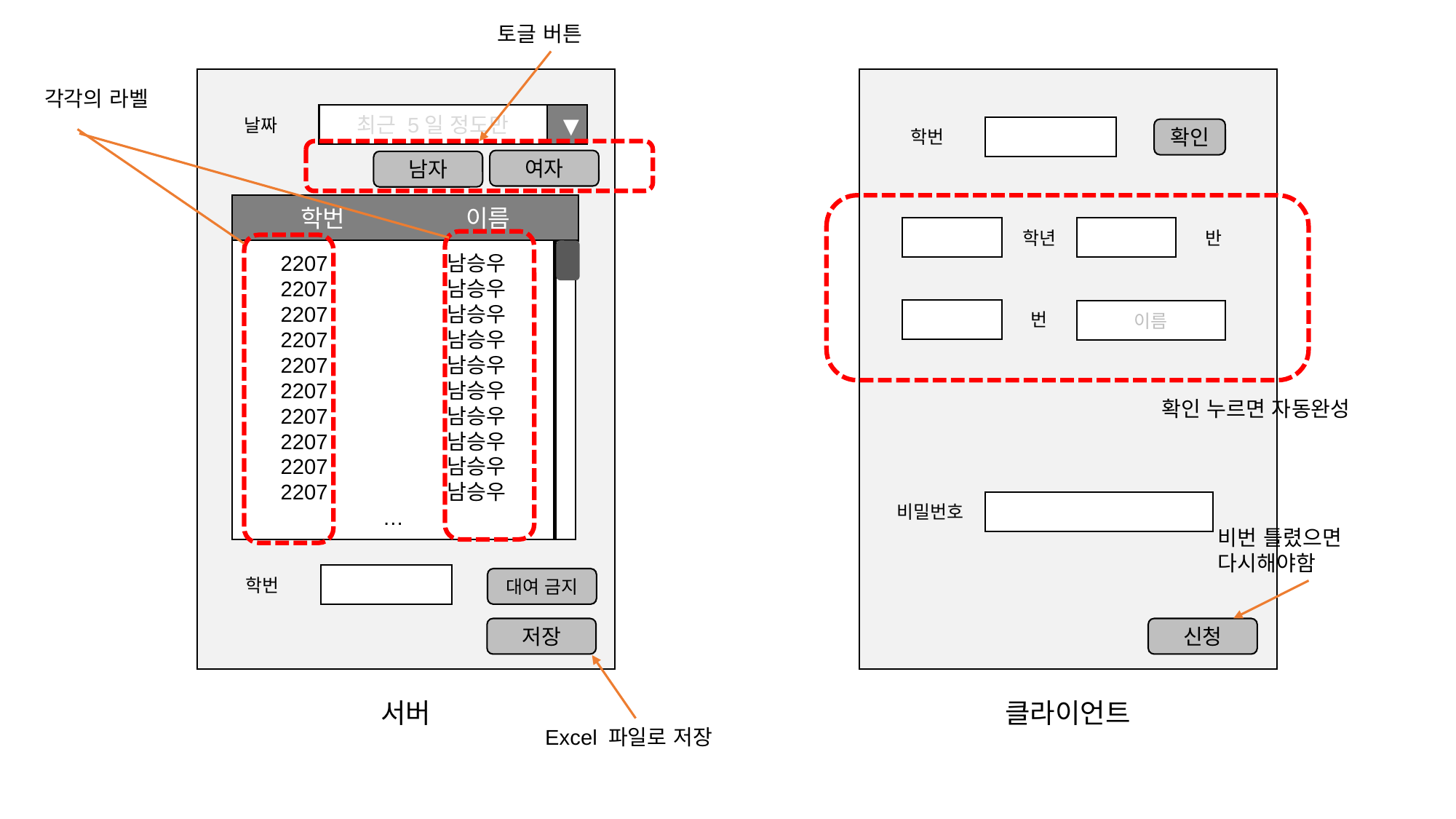

토글 버튼

각각의 라벨
최근 5일 정도만
▼
날짜

확인
학번

여자
남자
학번                  이름

학년
반

2207                   남승우
2207                   남승우
2207                   남승우
2207                   남승우
2207                   남승우
2207                   남승우
2207                   남승우
2207                   남승우
2207                   남승우
2207                   남승우
…

이름
번
확인 누르면 자동완성

비밀번호
비번 틀렸으면
다시해야함

학번
대여 금지
저장
신청
서버
클라이언트
Excel 파일로 저장